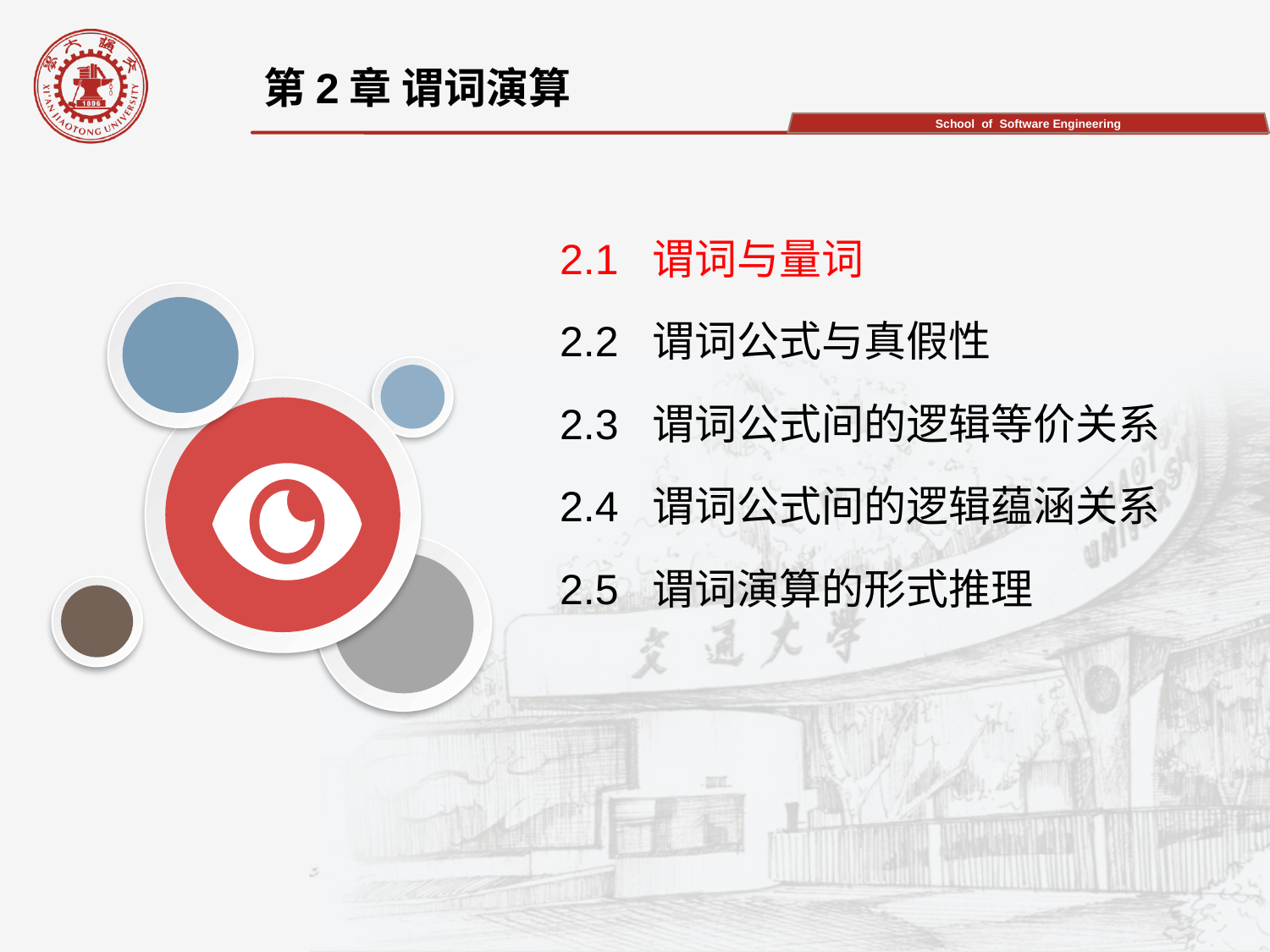

第2章 谓词演算
2.1  谓词与量词
2.2  谓词公式与真假性
2.3  谓词公式间的逻辑等价关系
2.4  谓词公式间的逻辑蕴涵关系
2.5  谓词演算的形式推理